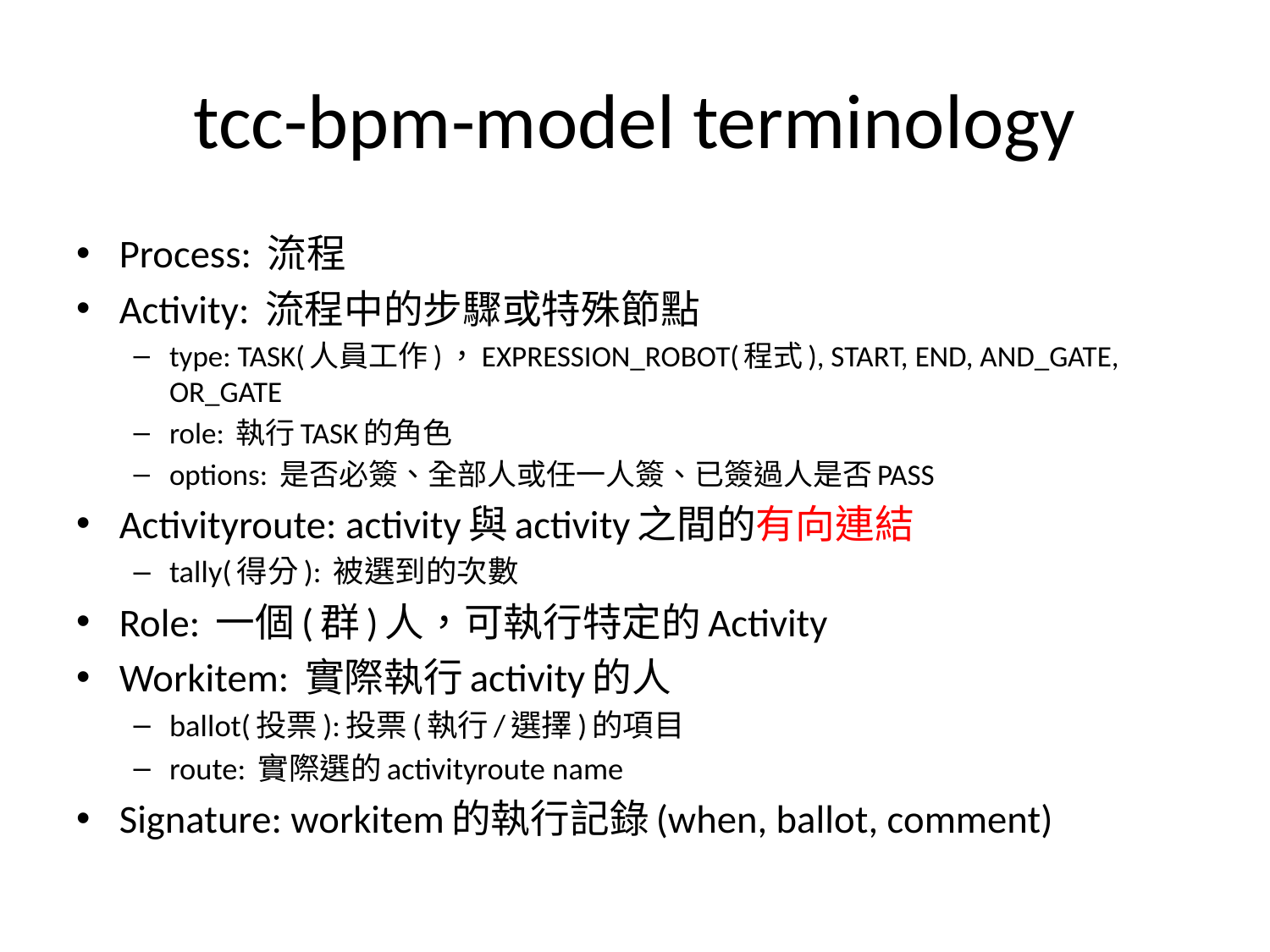

# tcc-bpm-model terminology
Process: 流程
Activity: 流程中的步驟或特殊節點
type: TASK(人員工作)，EXPRESSION_ROBOT(程式), START, END, AND_GATE, OR_GATE
role: 執行TASK的角色
options: 是否必簽、全部人或任一人簽、已簽過人是否PASS
Activityroute: activity與activity之間的有向連結
tally(得分): 被選到的次數
Role: 一個(群)人，可執行特定的Activity
Workitem: 實際執行activity的人
ballot(投票):投票(執行/選擇)的項目
route: 實際選的activityroute name
Signature: workitem的執行記錄(when, ballot, comment)